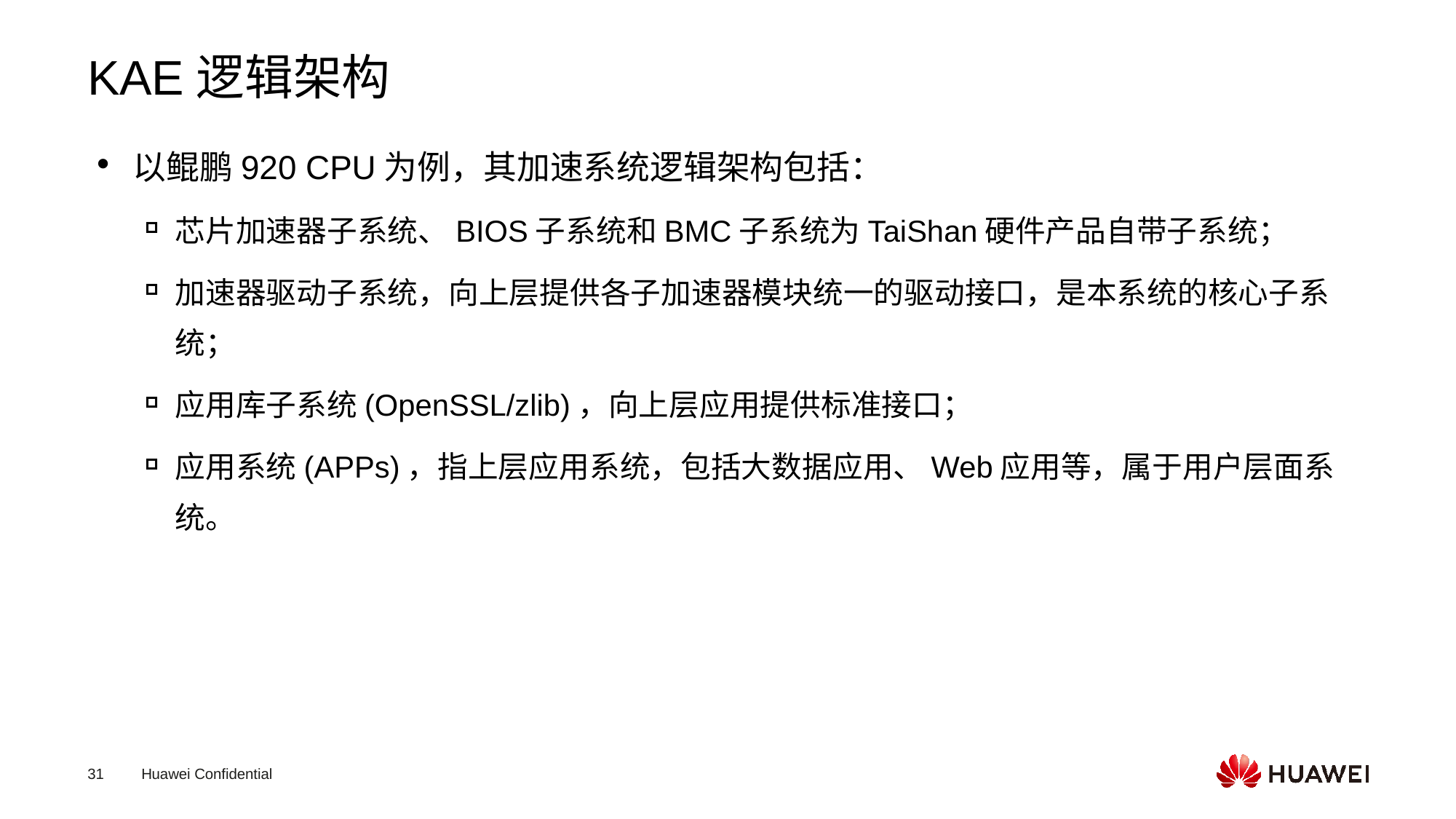

# KAE逻辑架构
以鲲鹏920 CPU为例，其加速系统逻辑架构包括：
芯片加速器子系统、BIOS子系统和BMC子系统为TaiShan硬件产品自带子系统；
加速器驱动子系统，向上层提供各子加速器模块统一的驱动接口，是本系统的核心子系统；
应用库子系统(OpenSSL/zlib)，向上层应用提供标准接口；
应用系统(APPs)，指上层应用系统，包括大数据应用、Web应用等，属于用户层面系统。